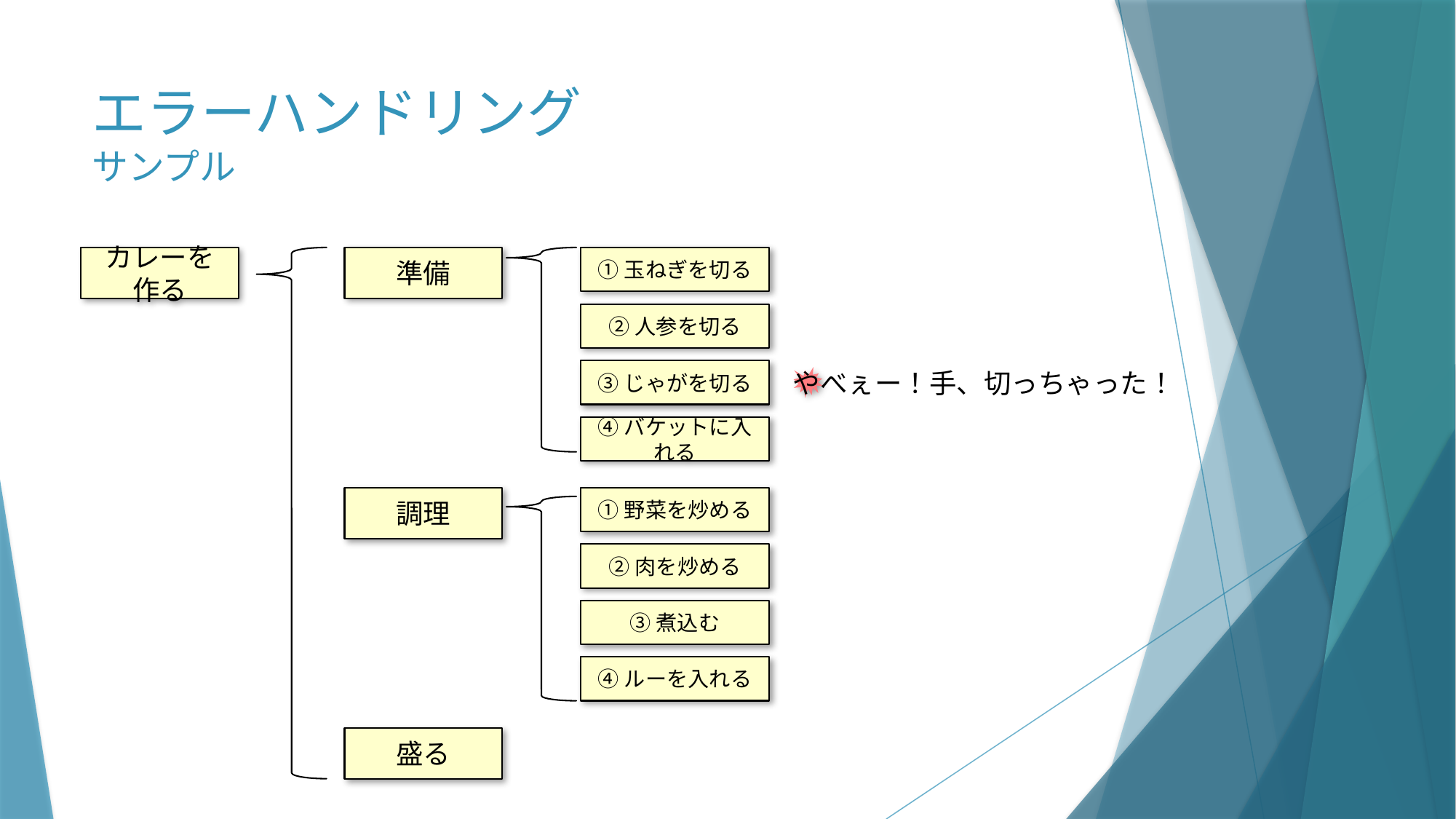

# エラーハンドリング サンプル
カレーを作る

準備

①玉ねぎを切る
②人参を切る
③じゃがを切る
やべぇー！手、切っちゃった！

④バケットに入れる
調理
①野菜を炒める

②肉を炒める
③煮込む
④ルーを入れる
盛る